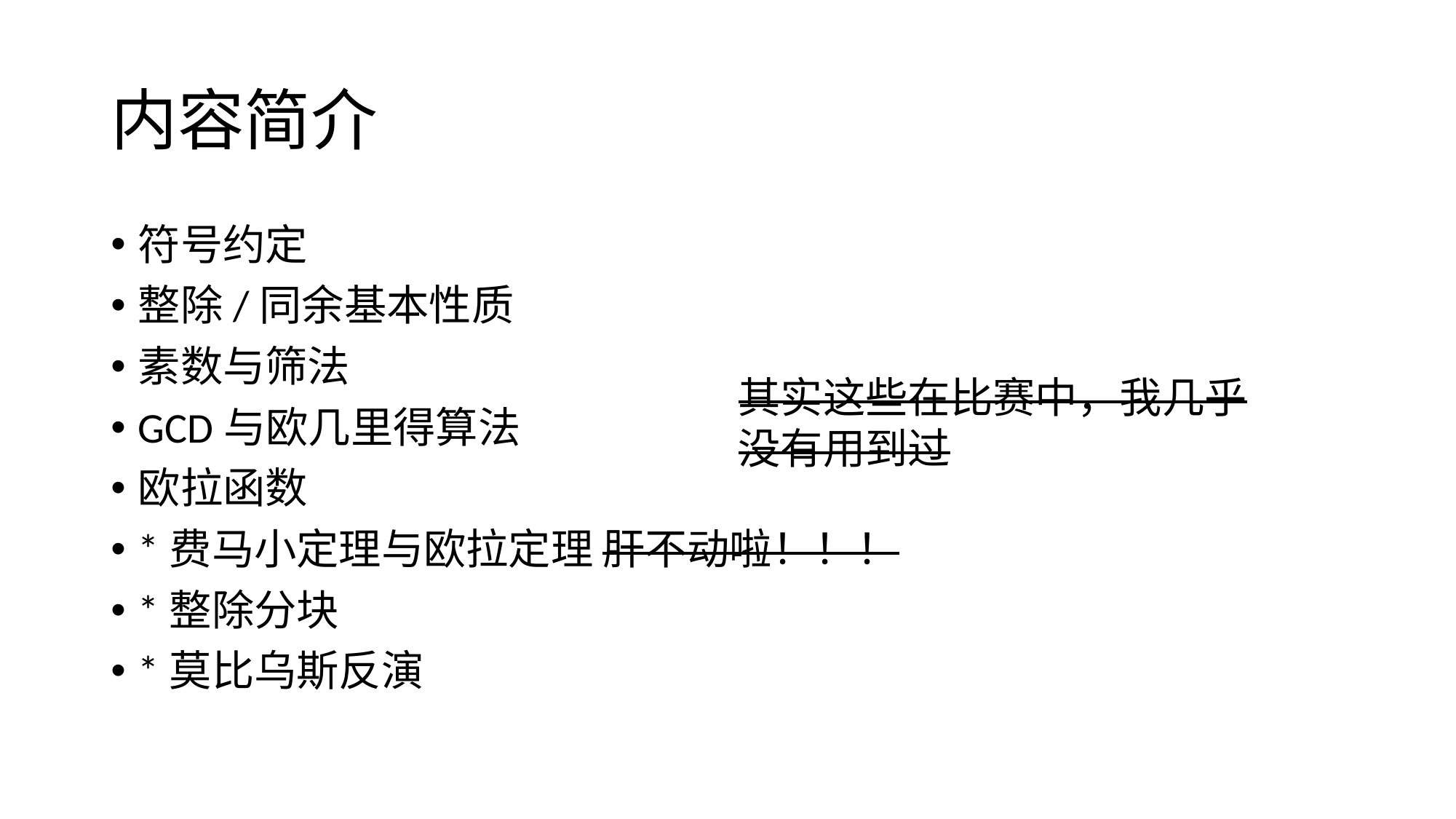

# 内容简介
符号约定
整除/同余基本性质
素数与筛法
GCD与欧几里得算法
欧拉函数
*费马小定理与欧拉定理 肝不动啦！！！
*整除分块
*莫比乌斯反演
其实这些在比赛中，我几乎没有用到过